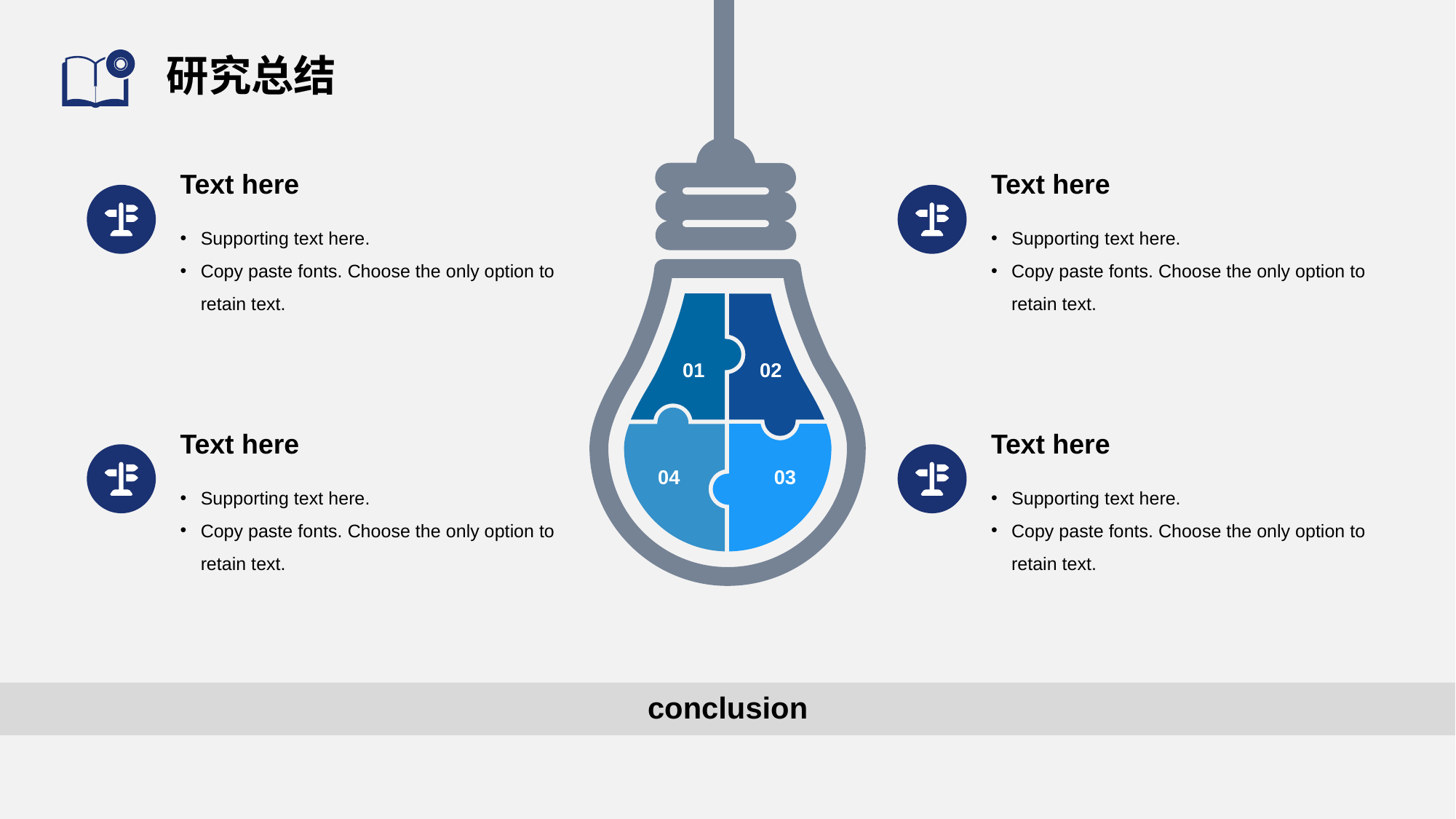

# 研究总结

Text here
Text here

Supporting text here.
Copy paste fonts. Choose the only option to retain text.
Supporting text here.
Copy paste fonts. Choose the only option to retain text.

01
02

Text here
Text here

04
03

Supporting text here.
Copy paste fonts. Choose the only option to retain text.
Supporting text here.
Copy paste fonts. Choose the only option to retain text.
conclusion